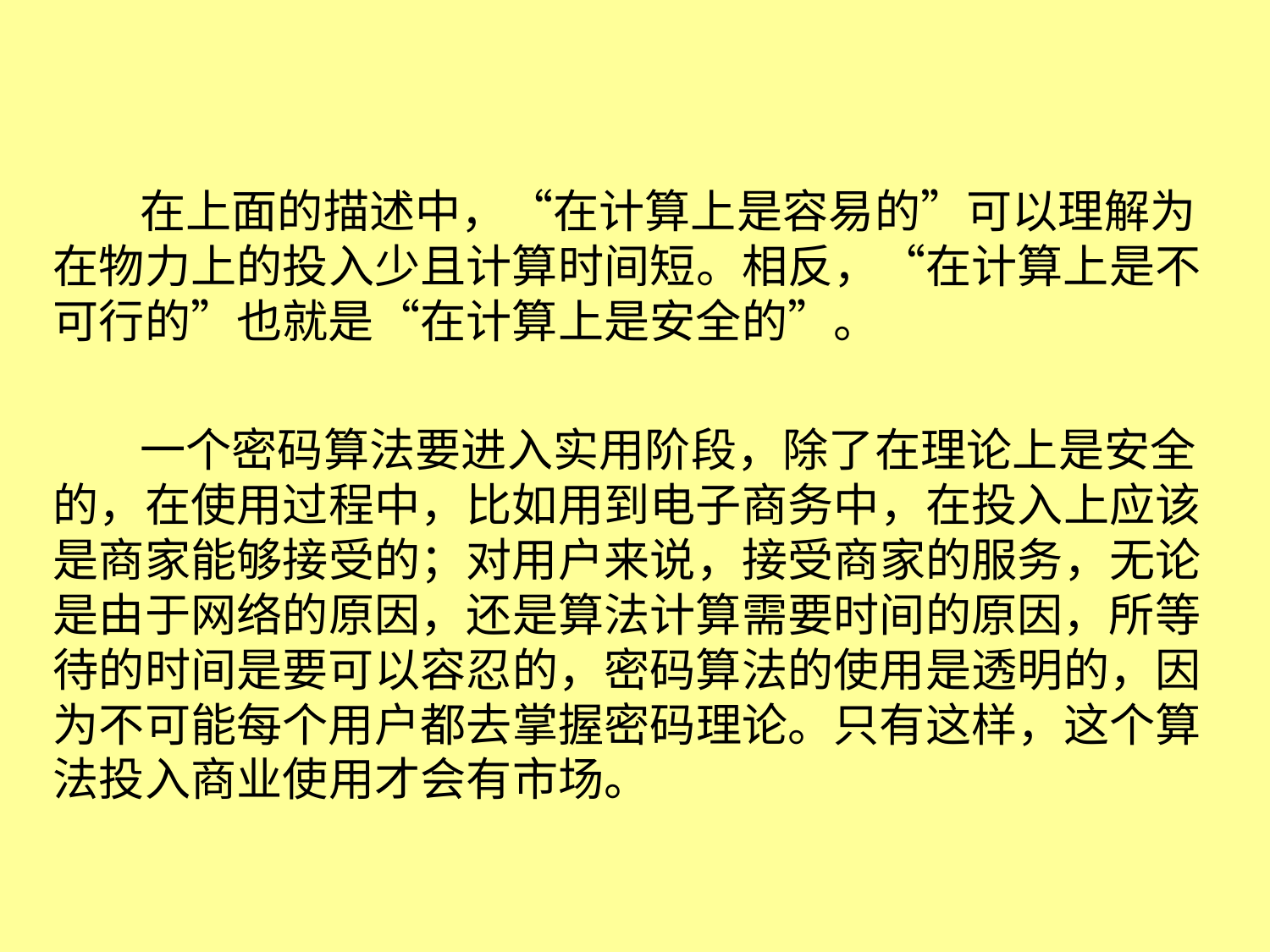

#
在上面的描述中，“在计算上是容易的”可以理解为在物力上的投入少且计算时间短。相反，“在计算上是不可行的”也就是“在计算上是安全的”。

一个密码算法要进入实用阶段，除了在理论上是安全的，在使用过程中，比如用到电子商务中，在投入上应该是商家能够接受的；对用户来说，接受商家的服务，无论是由于网络的原因，还是算法计算需要时间的原因，所等待的时间是要可以容忍的，密码算法的使用是透明的，因为不可能每个用户都去掌握密码理论。只有这样，这个算法投入商业使用才会有市场。